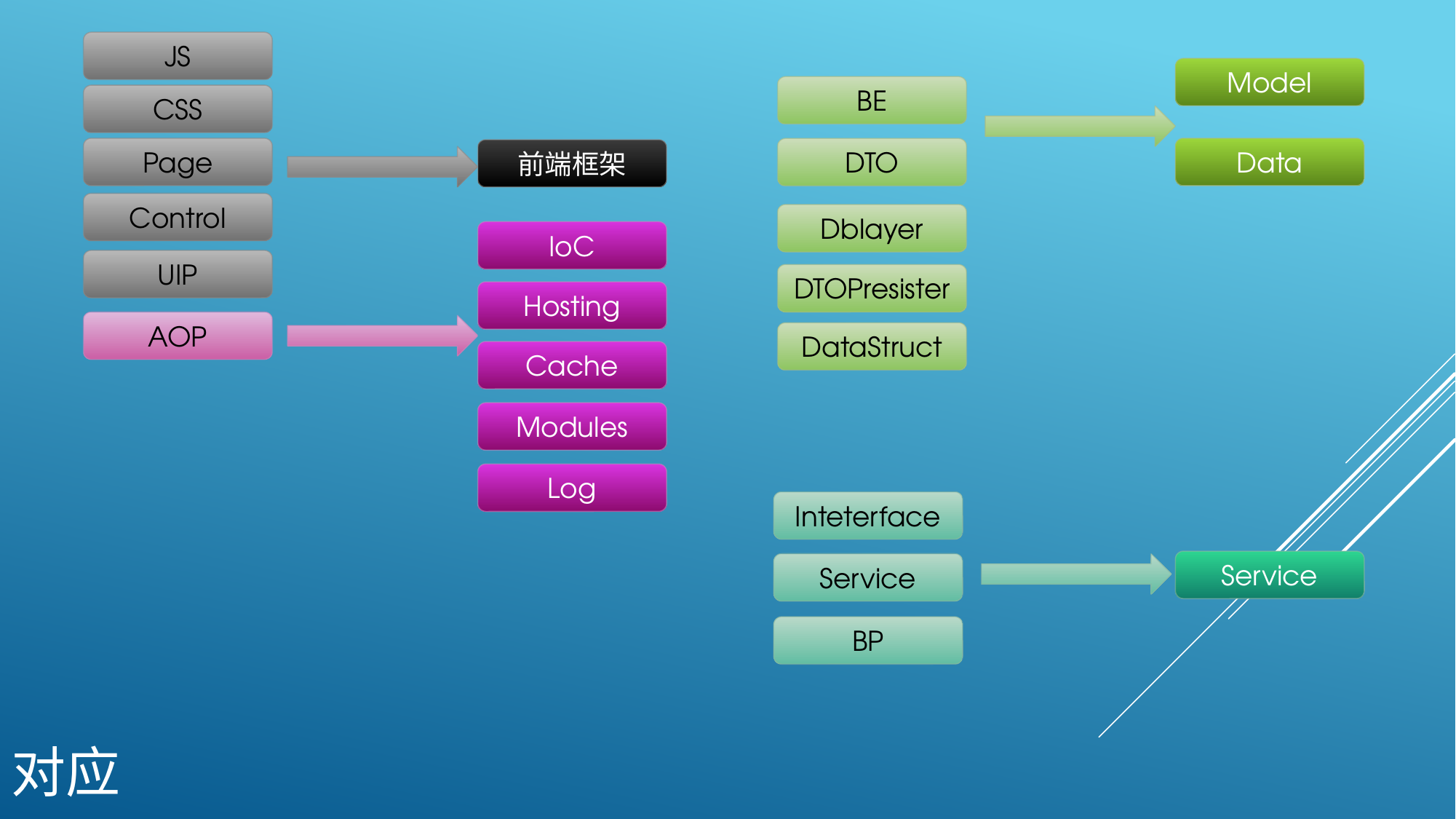

JS
Model
BE
CSS

Page
Data
DTO
前端框架

Control
Dblayer
IoC
UIP
DTOPresister
Hosting
AOP

DataStruct
Cache
Modules
Log
Inteterface
Service
Service

BP
# 对应